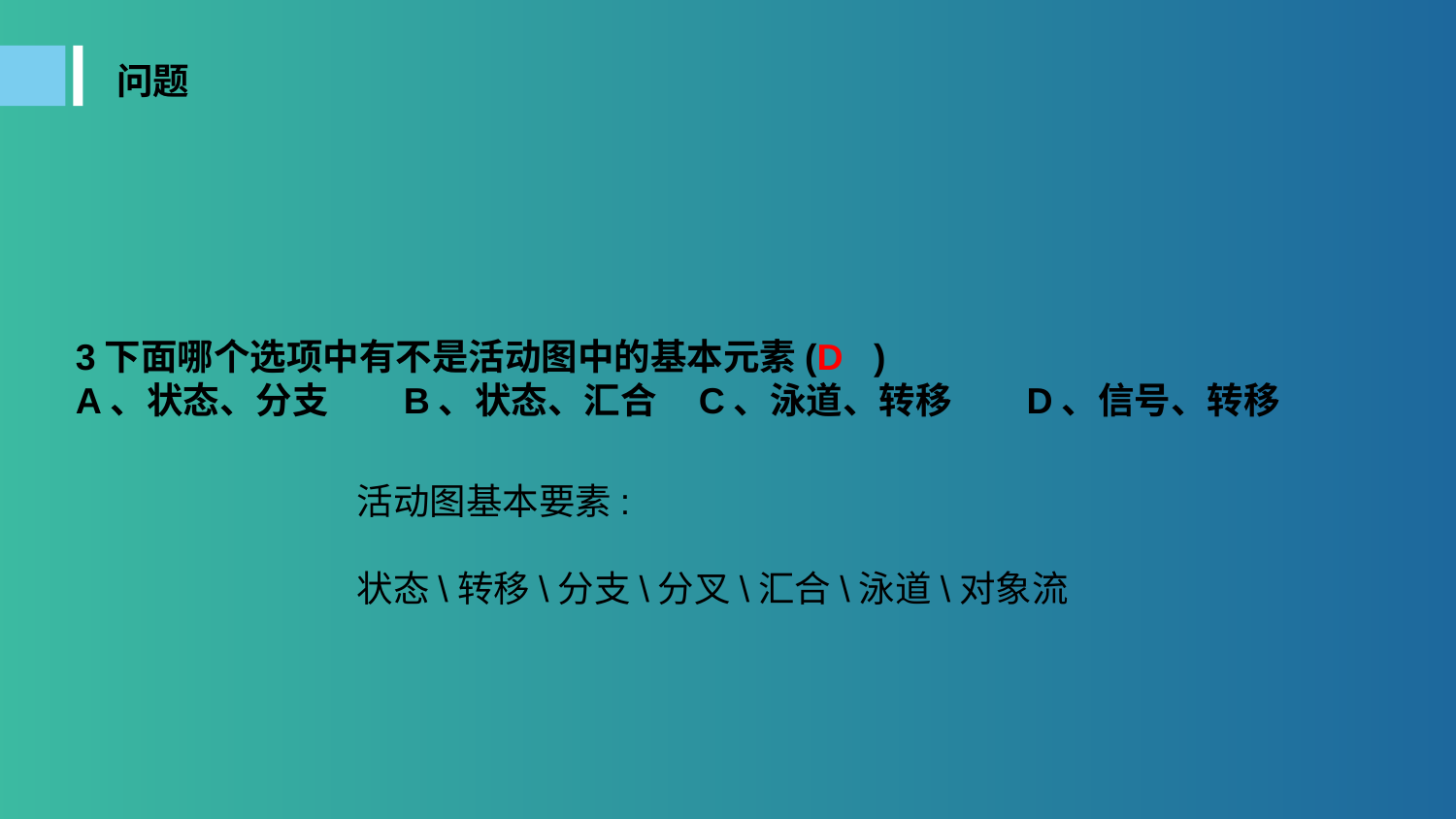

问题
3下面哪个选项中有不是活动图中的基本元素(D   )
A、状态、分支        B、状态、汇合    C、泳道、转移        D、信号、转移
活动图基本要素:

状态\转移\分支\分叉\汇合\泳道\对象流